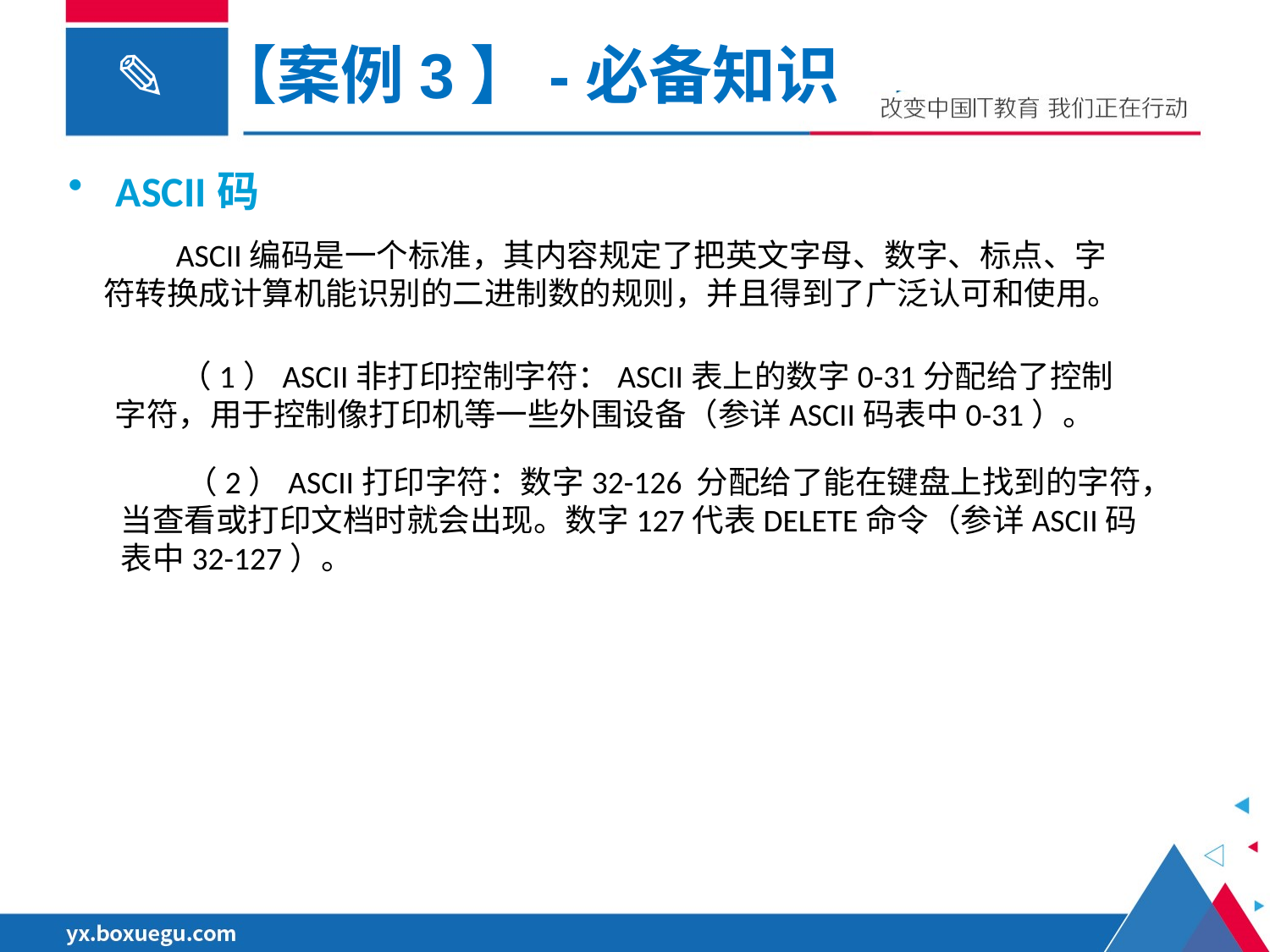

【案例3】-必备知识
ASCII码
 ASCII编码是一个标准，其内容规定了把英文字母、数字、标点、字符转换成计算机能识别的二进制数的规则，并且得到了广泛认可和使用。
（1）ASCII非打印控制字符：ASCII表上的数字0-31分配给了控制字符，用于控制像打印机等一些外围设备（参详ASCII码表中0-31）。
（2）ASCII打印字符：数字32-126 分配给了能在键盘上找到的字符，当查看或打印文档时就会出现。数字127代表DELETE命令（参详ASCII码表中32-127）。